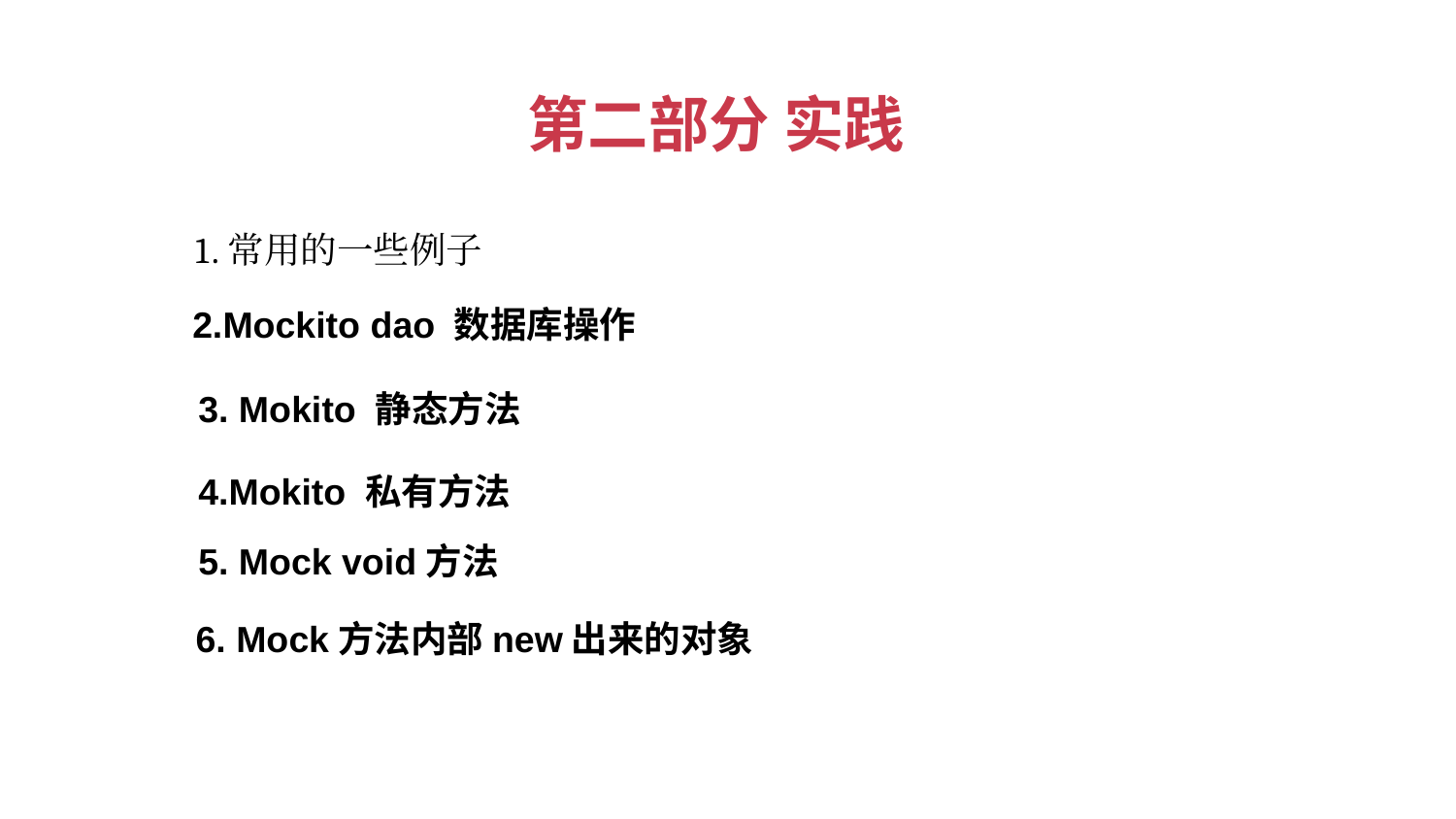

第二部分 实践
1.常用的一些例子
2.Mockito dao 数据库操作
3. Mokito 静态方法
4.Mokito 私有方法
5. Mock void方法
6. Mock方法内部new出来的对象